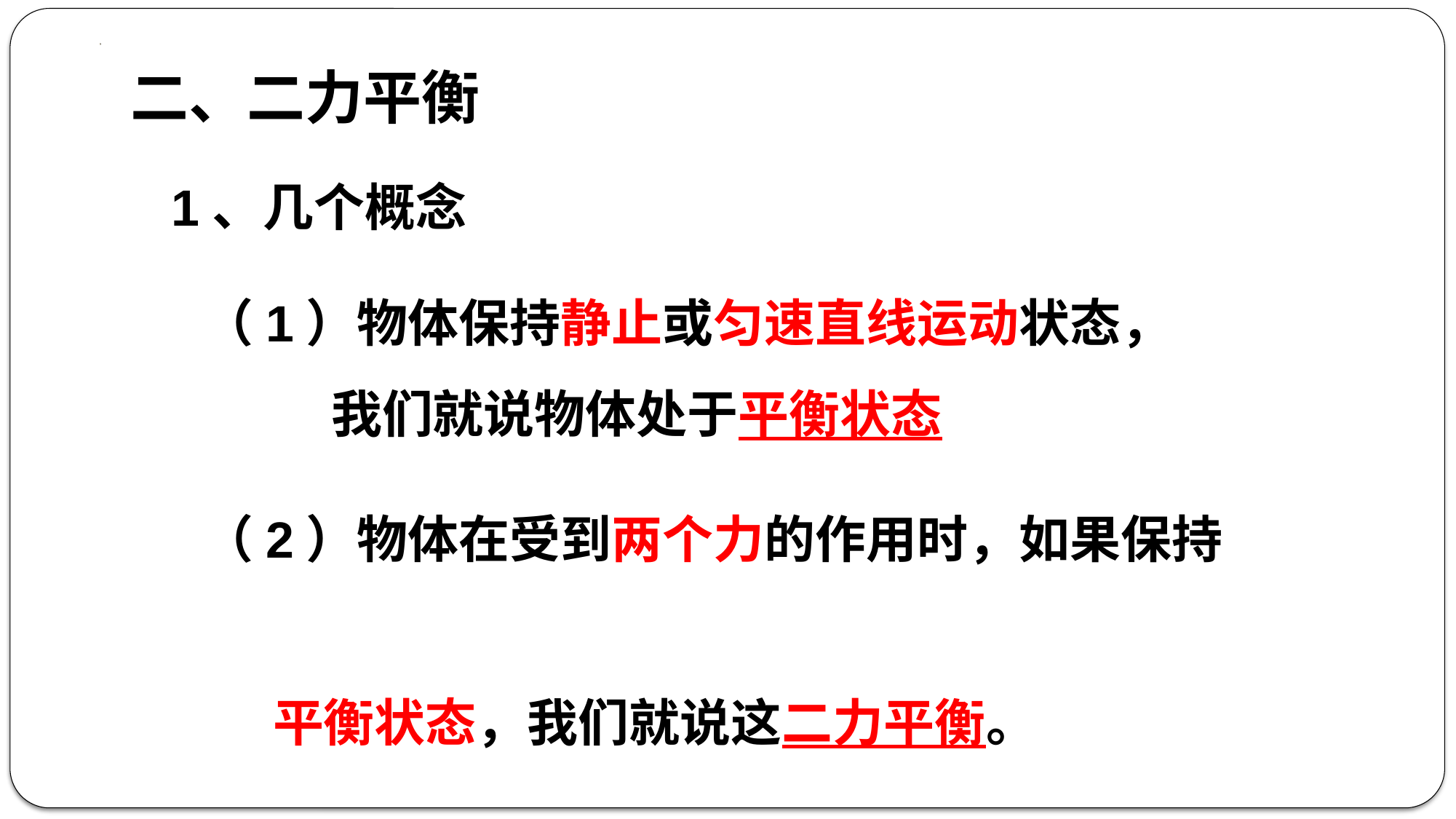

二、二力平衡
1、几个概念
（1）物体保持静止或匀速直线运动状态，
          我们就说物体处于平衡状态
（2）物体在受到两个力的作用时，如果保持
     平衡状态，我们就说这二力平衡。